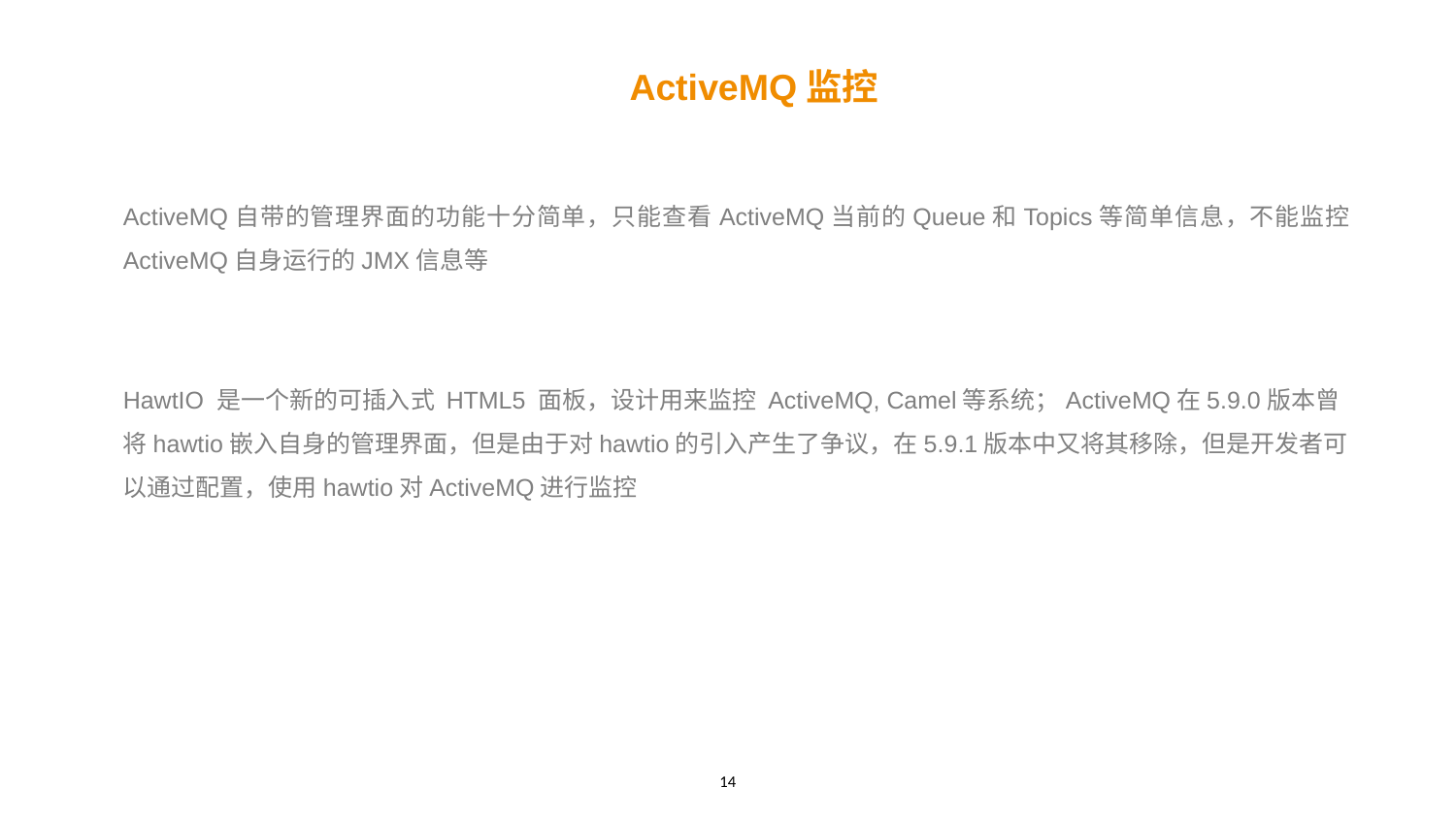

ActiveMQ监控
ActiveMQ自带的管理界面的功能十分简单，只能查看ActiveMQ当前的Queue和Topics等简单信息，不能监控ActiveMQ自身运行的JMX信息等
HawtIO 是一个新的可插入式 HTML5 面板，设计用来监控 ActiveMQ, Camel等系统；ActiveMQ在5.9.0版本曾将hawtio嵌入自身的管理界面，但是由于对hawtio的引入产生了争议，在5.9.1版本中又将其移除，但是开发者可以通过配置，使用hawtio对ActiveMQ进行监控